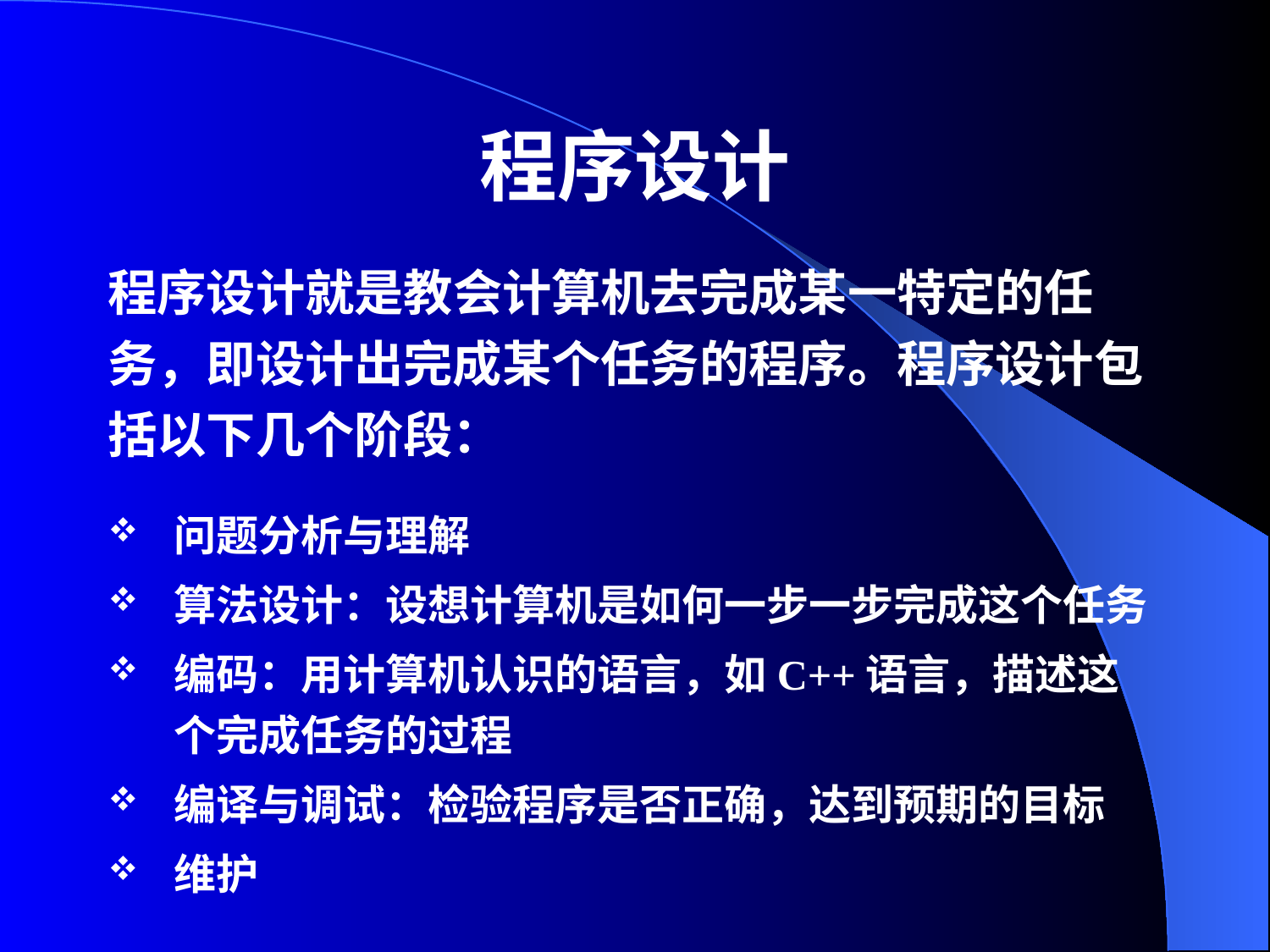

# 程序设计
程序设计就是教会计算机去完成某一特定的任务，即设计出完成某个任务的程序。程序设计包括以下几个阶段：
问题分析与理解
算法设计：设想计算机是如何一步一步完成这个任务
编码：用计算机认识的语言，如C++语言，描述这个完成任务的过程
编译与调试：检验程序是否正确，达到预期的目标
维护